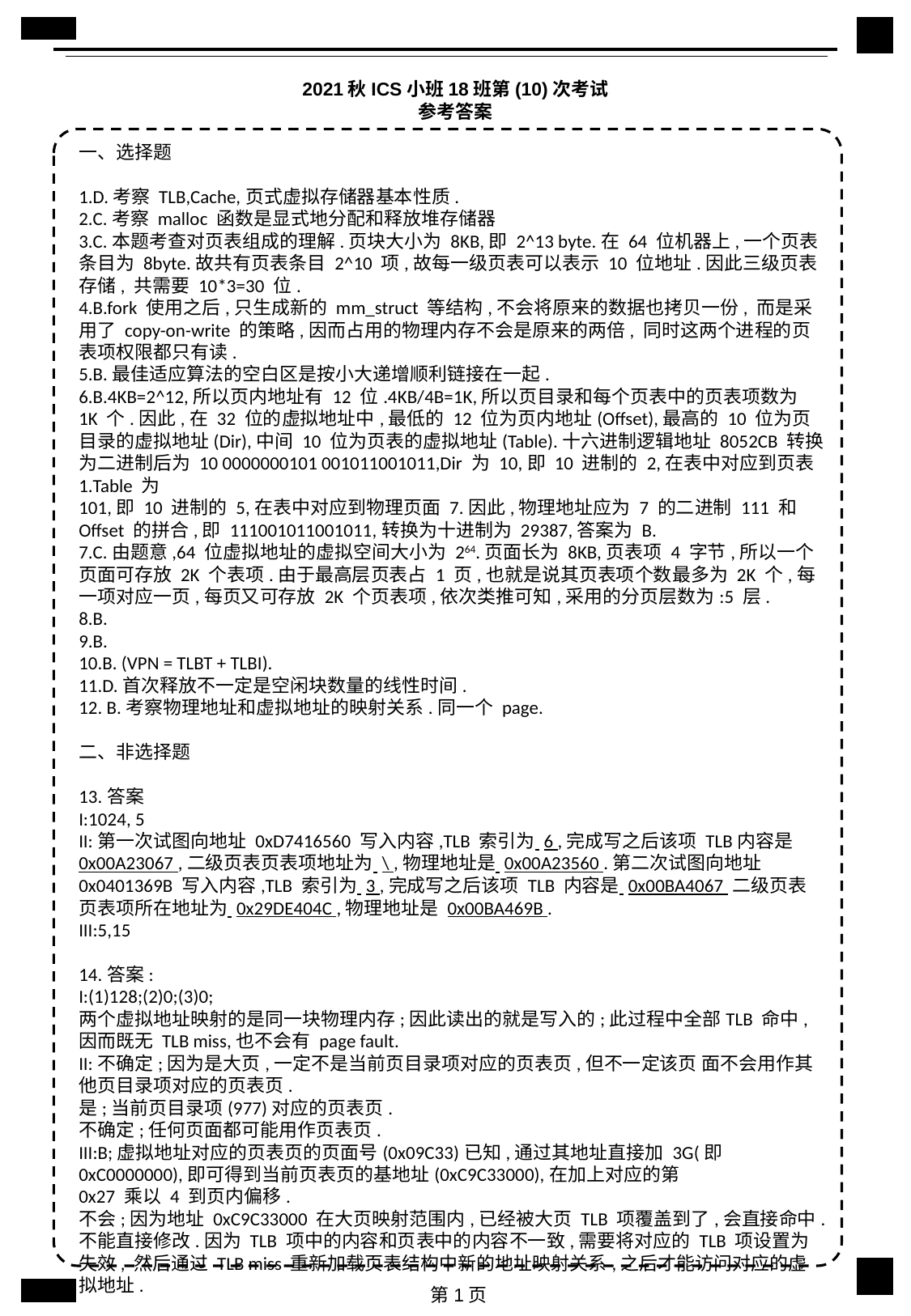

2021秋ICS小班18班第(10)次考试
参考答案

一、选择题

1.D.考察 TLB,Cache,页式虚拟存储器基本性质.
2.C.考察 malloc 函数是显式地分配和释放堆存储器
3.C.本题考查对页表组成的理解.页块大小为 8KB,即 2^13 byte.在 64 位机器上,一个页表条目为 8byte.故共有页表条目 2^10 项,故每一级页表可以表示 10 位地址.因此三级页表存储, 共需要 10*3=30 位.
4.B.fork 使用之后,只生成新的 mm_struct 等结构,不会将原来的数据也拷贝一份, 而是采用了 copy-on-write 的策略,因而占用的物理内存不会是原来的两倍, 同时这两个进程的页表项权限都只有读.
5.B.最佳适应算法的空白区是按小大递增顺利链接在一起.
6.B.4KB=2^12,所以页内地址有 12 位.4KB/4B=1K,所以页目录和每个页表中的页表项数为 1K 个.因此,在 32 位的虚拟地址中,最低的 12 位为页内地址(Offset),最高的 10 位为页目录的虚拟地址(Dir),中间 10 位为页表的虚拟地址(Table).十六进制逻辑地址 8052CB 转换为二进制后为 10 0000000101 001011001011,Dir 为 10,即 10 进制的 2,在表中对应到页表 1.Table 为
101,即 10 进制的 5,在表中对应到物理页面 7.因此,物理地址应为 7 的二进制 111 和 Offset 的拼合,即 111001011001011,转换为十进制为 29387,答案为 B.
7.C.由题意,64 位虚拟地址的虚拟空间大小为 264.页面长为 8KB,页表项 4 字节,所以一个页面可存放 2K 个表项.由于最高层页表占 1 页,也就是说其页表项个数最多为 2K 个,每一项对应一页,每页又可存放 2K 个页表项,依次类推可知,采用的分页层数为:5 层.
8.B.
9.B.
10.B. (VPN = TLBT + TLBI).
11.D.首次释放不一定是空闲块数量的线性时间.
12. B.考察物理地址和虚拟地址的映射关系.同一个 page.

二、非选择题

13.答案
I:1024, 5
II:第一次试图向地址 0xD7416560 写入内容,TLB 索引为 6 ,完成写之后该项 TLB内容是 0x00A23067 ,二级页表页表项地址为 \ ,物理地址是 0x00A23560 .第二次试图向地址 0x0401369B 写入内容,TLB 索引为 3 ,完成写之后该项 TLB 内容是 0x00BA4067 二级页表页表项所在地址为 0x29DE404C ,物理地址是 0x00BA469B .
III:5,15

14.答案:
I:(1)128;(2)0;(3)0;
两个虚拟地址映射的是同一块物理内存;因此读出的就是写入的;此过程中全部TLB 命中,因而既无 TLB miss,也不会有 page fault.
II:不确定;因为是大页,一定不是当前页目录项对应的页表页,但不一定该页 面不会用作其他页目录项对应的页表页.
是;当前页目录项(977)对应的页表页.
不确定;任何页面都可能用作页表页.
III:B;虚拟地址对应的页表页的页面号(0x09C33)已知,通过其地址直接加 3G(即0xC0000000),即可得到当前页表页的基地址(0xC9C33000),在加上对应的第
0x27 乘以 4 到页内偏移.
不会;因为地址 0xC9C33000 在大页映射范围内,已经被大页 TLB 项覆盖到了,会直接命中.
不能直接修改.因为 TLB 项中的内容和页表中的内容不一致,需要将对应的 TLB 项设置为失效, 然后通过 TLB miss 重新加载页表结构中新的地址映射关系,之后才能访问对应的虚拟地址.

第1页